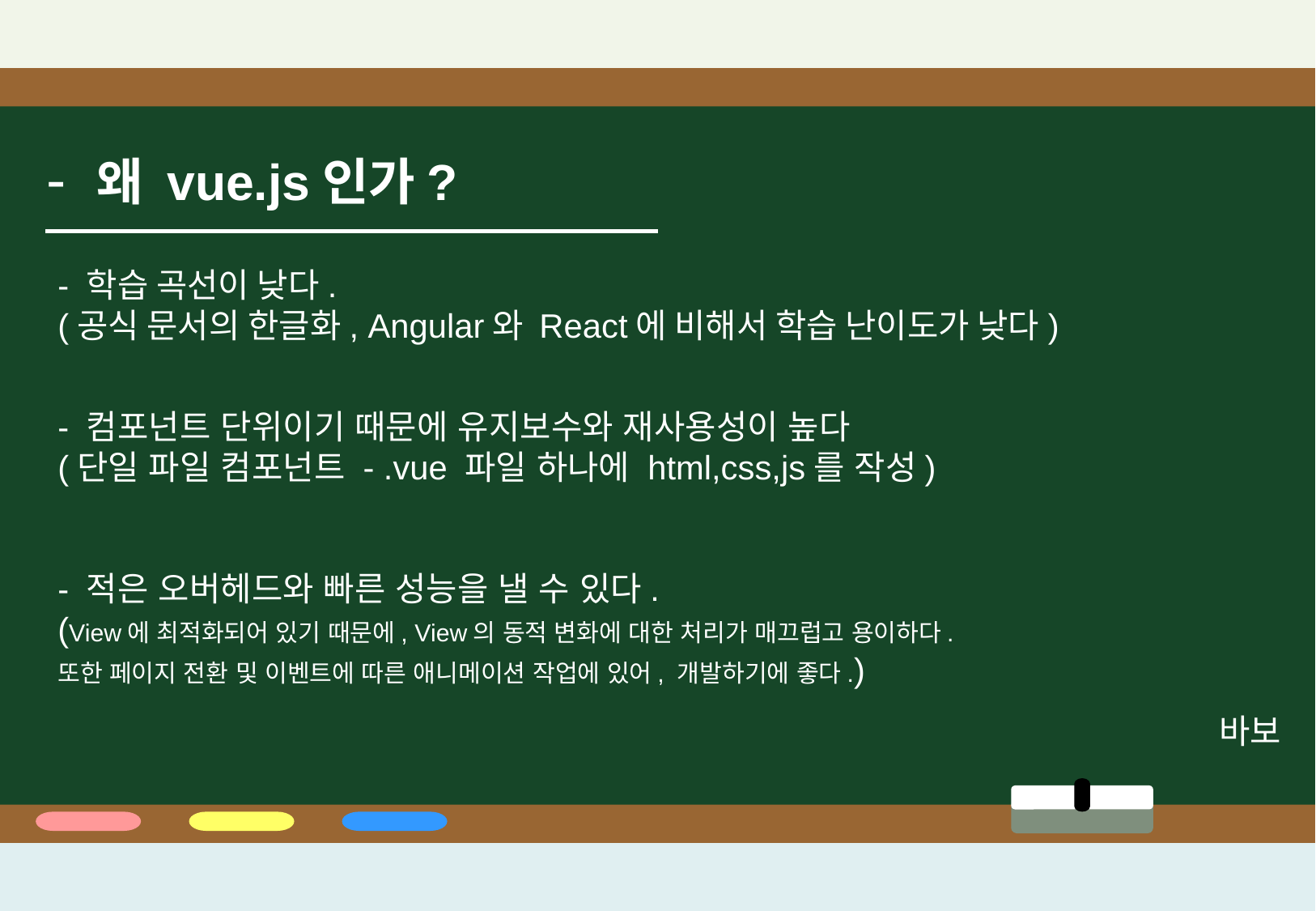

- 왜 vue.js인가?
- 학습 곡선이 낮다.
(공식 문서의 한글화, Angular와 React에 비해서 학습 난이도가 낮다)

- 컴포넌트 단위이기 때문에 유지보수와 재사용성이 높다
(단일 파일 컴포넌트 - .vue 파일 하나에 html,css,js를 작성)

- 적은 오버헤드와 빠른 성능을 낼 수 있다.
(View에 최적화되어 있기 때문에, View의 동적 변화에 대한 처리가 매끄럽고 용이하다.
또한 페이지 전환 및 이벤트에 따른 애니메이션 작업에 있어, 개발하기에 좋다.)

바보